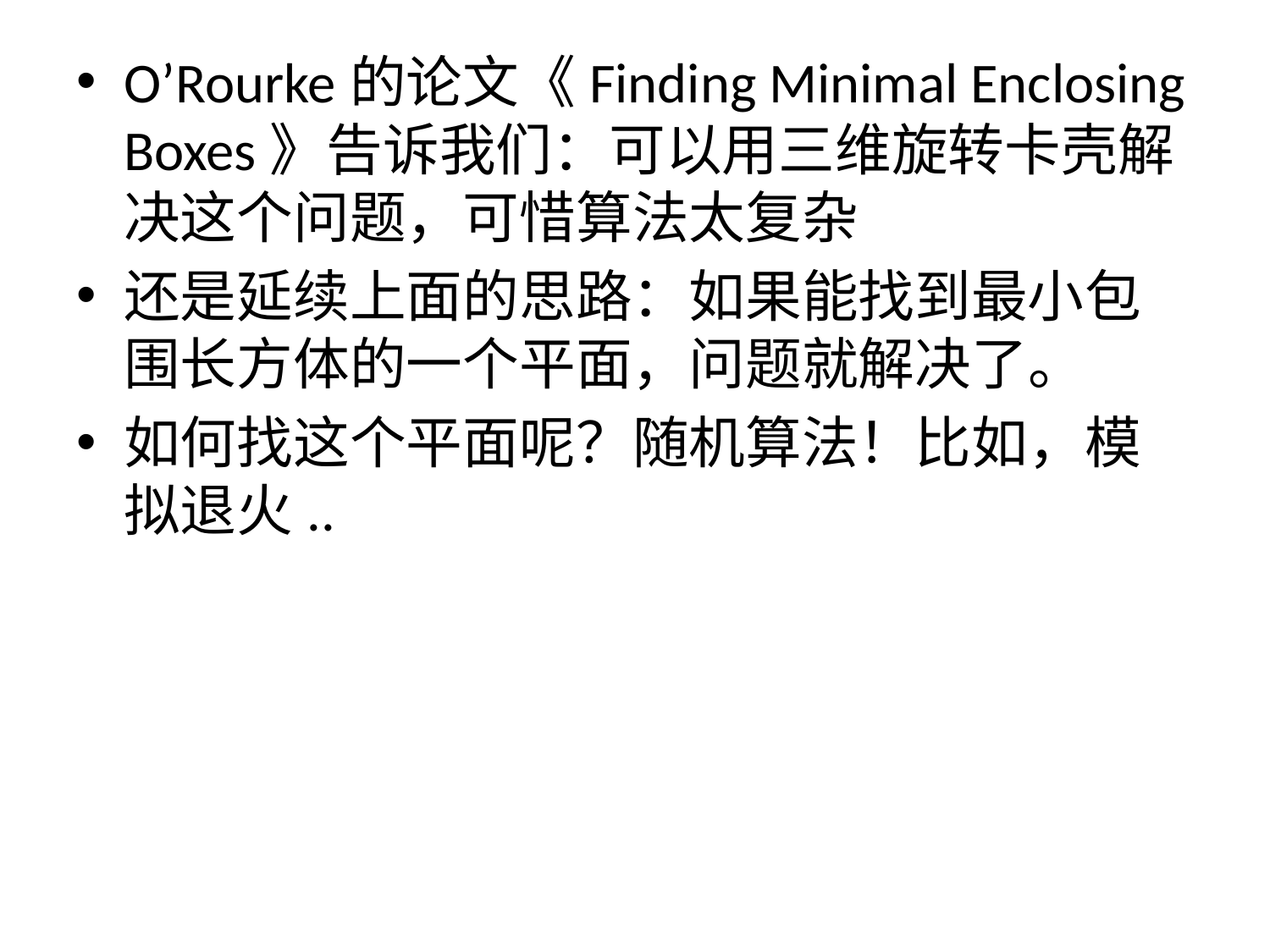

O’Rourke的论文《Finding Minimal Enclosing Boxes》告诉我们：可以用三维旋转卡壳解决这个问题，可惜算法太复杂
还是延续上面的思路：如果能找到最小包围长方体的一个平面，问题就解决了。
如何找这个平面呢？随机算法！比如，模拟退火..